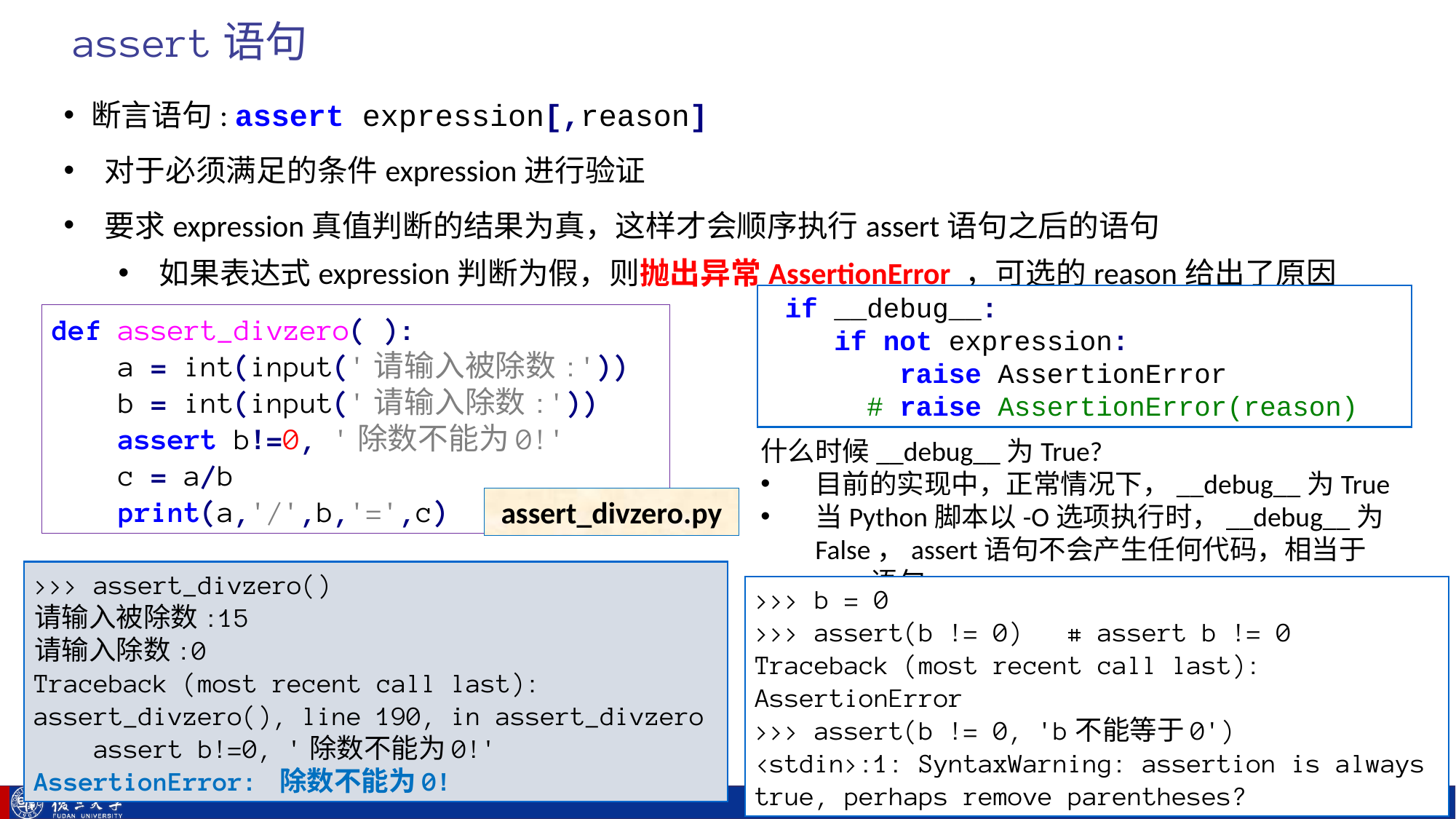

# assert语句
断言语句: assert expression[,reason]
对于必须满足的条件expression进行验证
要求expression真值判断的结果为真，这样才会顺序执行assert语句之后的语句
如果表达式expression判断为假，则抛出异常AssertionError ，可选的reason给出了原因

 if __debug__:
    if not expression:
        raise AssertionError
      # raise AssertionError(reason)
def assert_divzero( ):
    a = int(input('请输入被除数:'))
    b = int(input('请输入除数:'))
    assert b!=0, '除数不能为0!'
    c = a/b
    print(a,'/',b,'=',c)
什么时候__debug__为True?
目前的实现中，正常情况下，__debug__为True
当Python脚本以-O选项执行时，__debug__为False，assert语句不会产生任何代码，相当于pass语句
assert_divzero.py
>>> assert_divzero()
请输入被除数:15
请输入除数:0
Traceback (most recent call last):
assert_divzero(), line 190, in assert_divzero
    assert b!=0, '除数不能为0!'
AssertionError: 除数不能为0!
>>> b = 0
>>> assert(b != 0)   # assert b != 0
Traceback (most recent call last):
AssertionError
>>> assert(b != 0, 'b不能等于0')
<stdin>:1: SyntaxWarning: assertion is always true, perhaps remove parentheses?